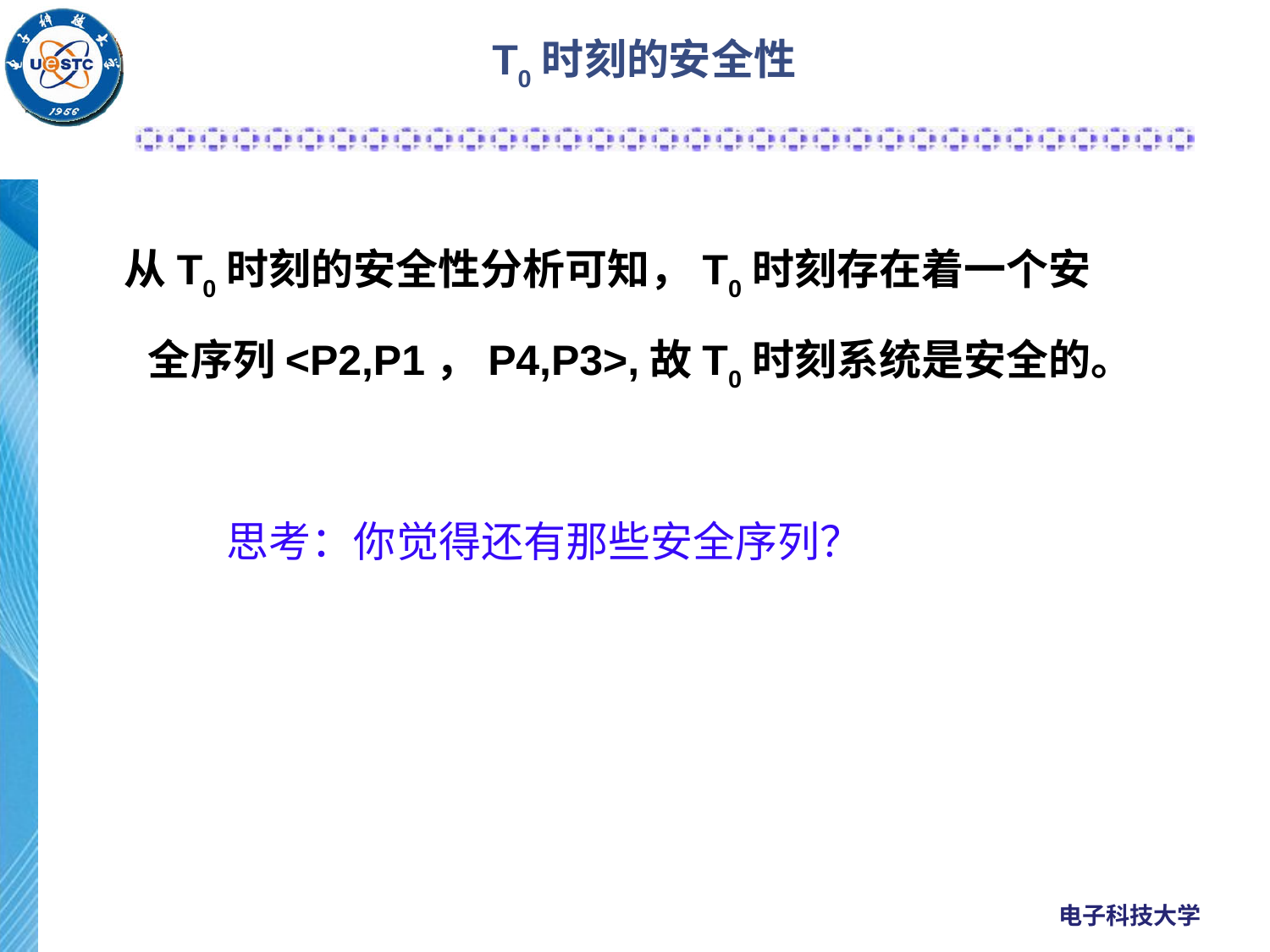

# T0时刻的安全性
从T0时刻的安全性分析可知，T0时刻存在着一个安全序列<P2,P1，P4,P3>,故T0时刻系统是安全的。
思考：你觉得还有那些安全序列？